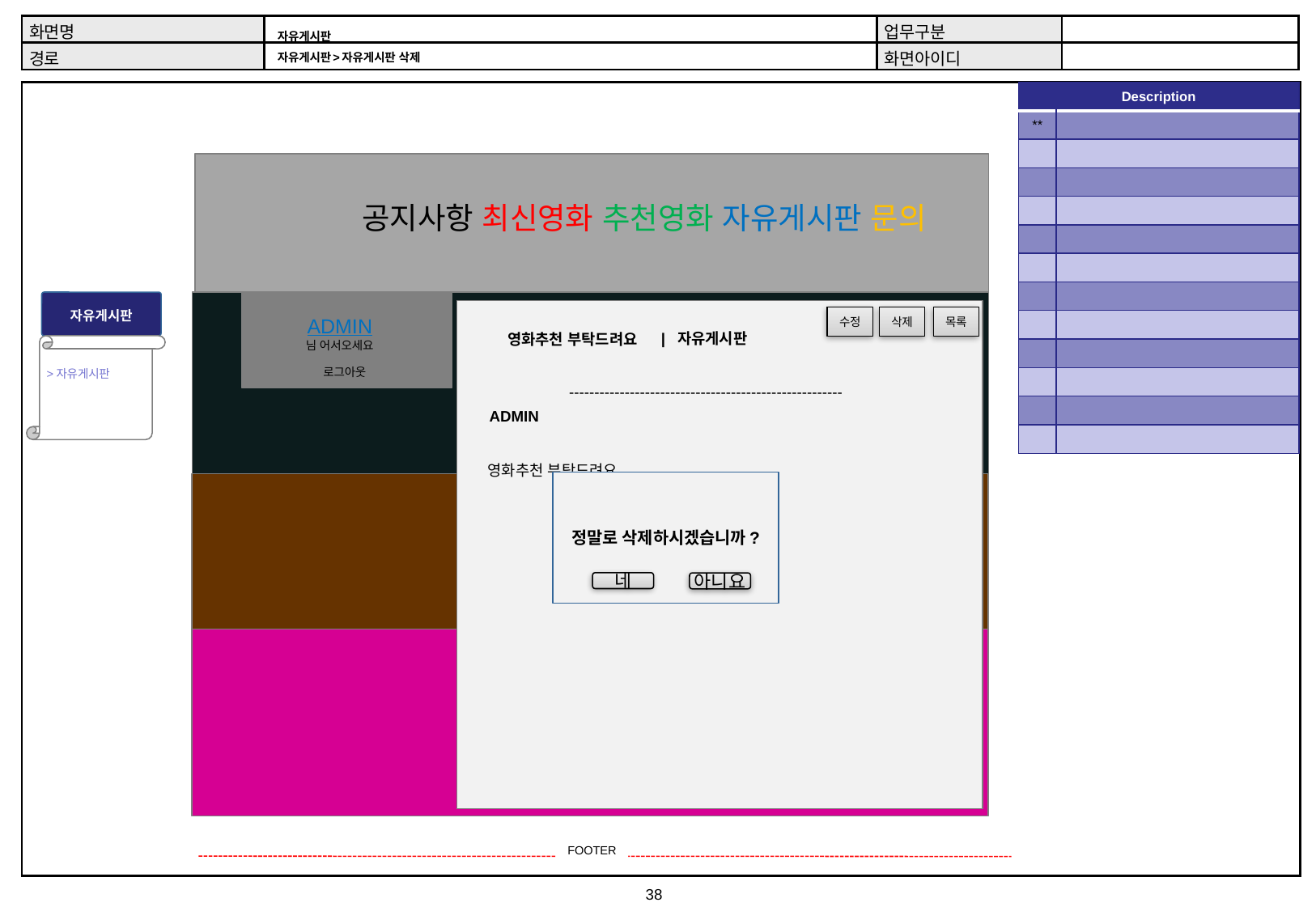

# 자유게시판 자유게시판>자유게시판 삭제
| Description |  |
| --- | --- |
| \*\* |  |
|  |  |
|  |  |
|  |  |
|  |  |
|  |  |
|  |  |
|  |  |
|  |  |
|  |  |
|  |  |
|  |  |

공지사항 최신영화 추천영화 자유게시판 문의

자유게시판

수정
삭제
목록
ADMIN
님 어서오세요
|  자유게시판
영화추천 부탁드려요

>자유게시판
로그아웃
------------------------------------------------------
ADMIN
영화추천 부탁드려요
정말로 삭제하시겠습니까?

네
아니요